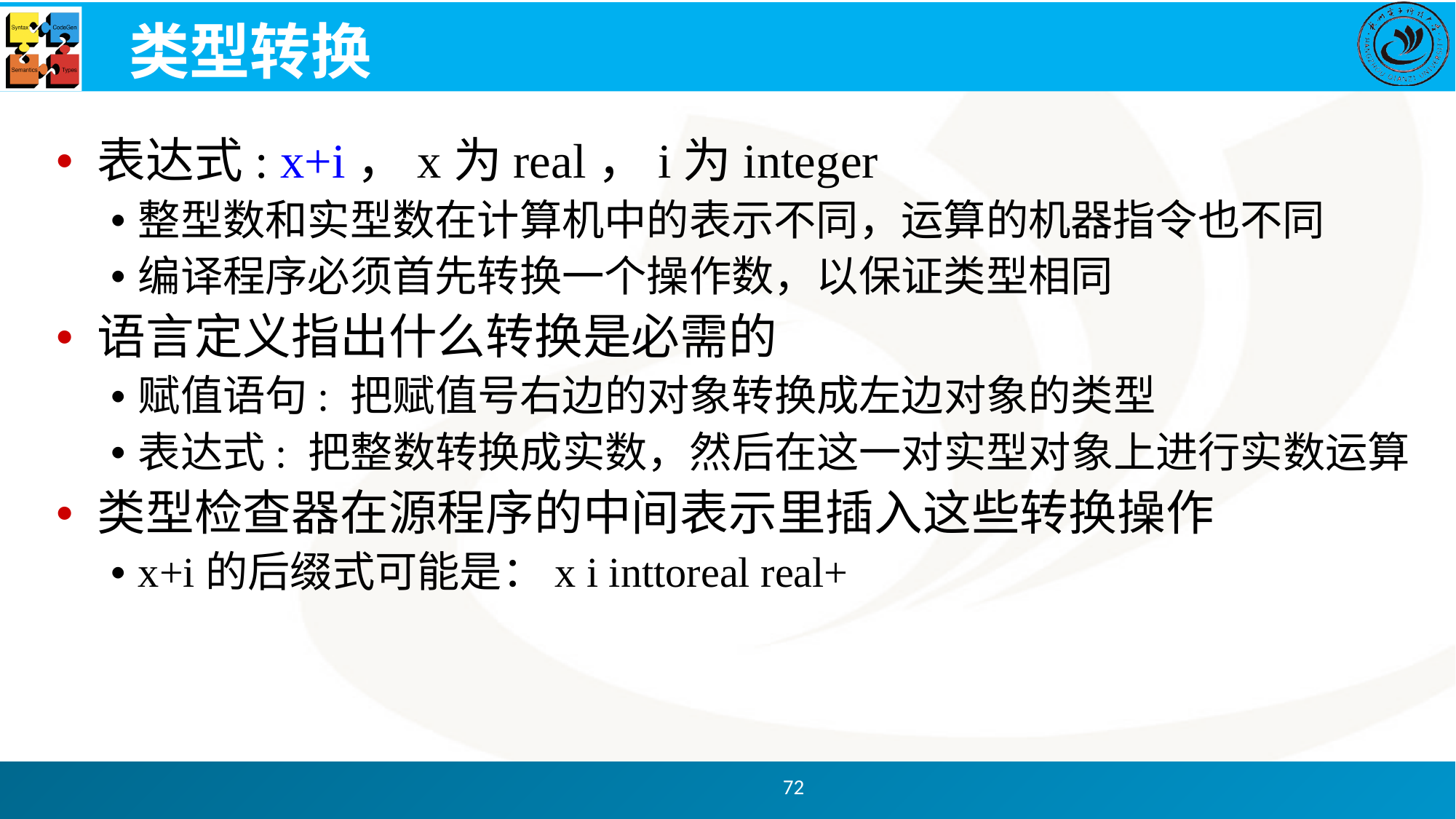

# 类型转换
表达式: x+i，x为real，i为integer
整型数和实型数在计算机中的表示不同，运算的机器指令也不同
编译程序必须首先转换一个操作数，以保证类型相同
语言定义指出什么转换是必需的
赋值语句: 把赋值号右边的对象转换成左边对象的类型
表达式: 把整数转换成实数，然后在这一对实型对象上进行实数运算
类型检查器在源程序的中间表示里插入这些转换操作
x+i的后缀式可能是：x i inttoreal real+
72